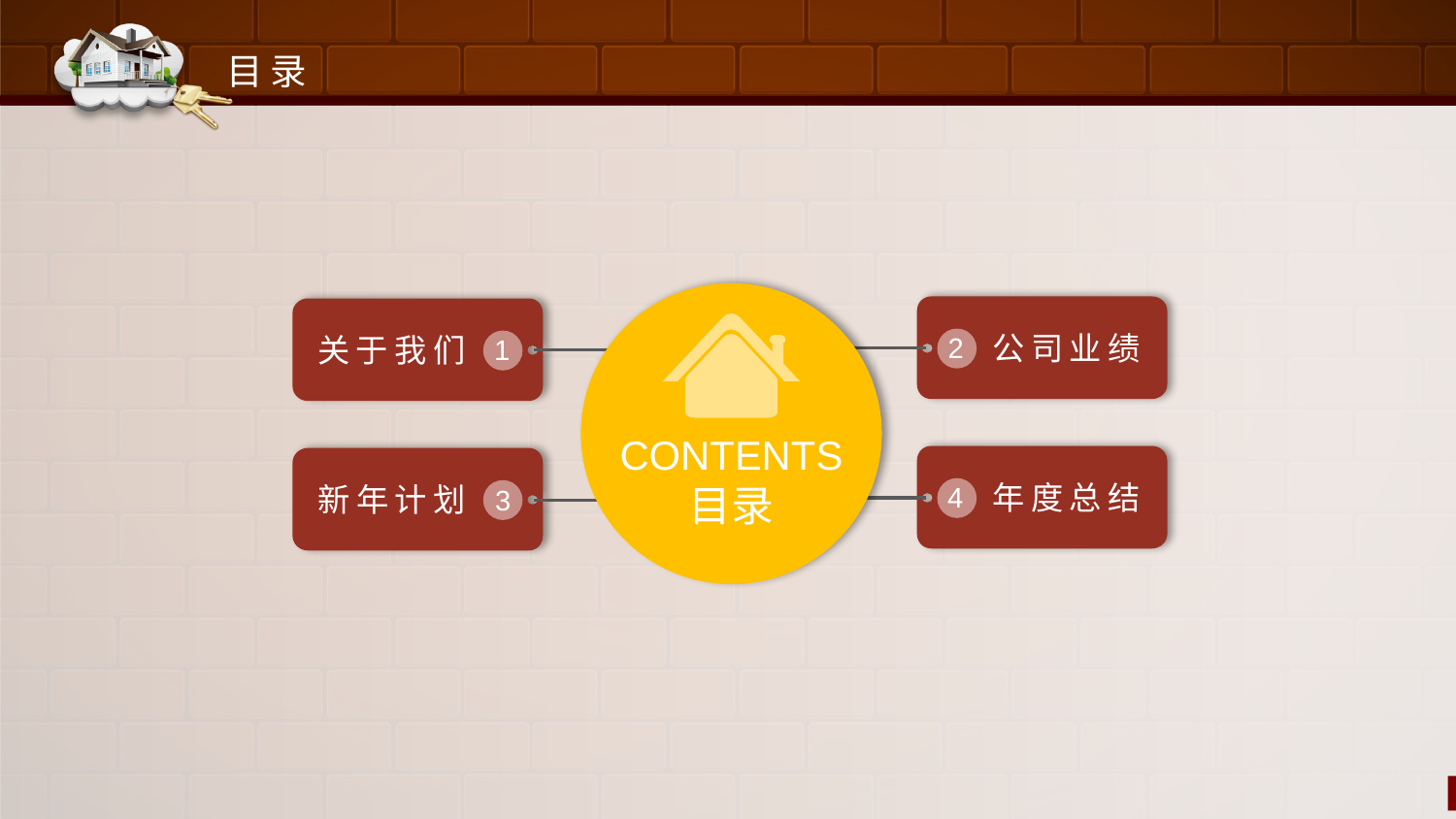

目 录

CONTENTS
目录

公司业绩
2

关于我们
1

年度总结
4

新年计划
3